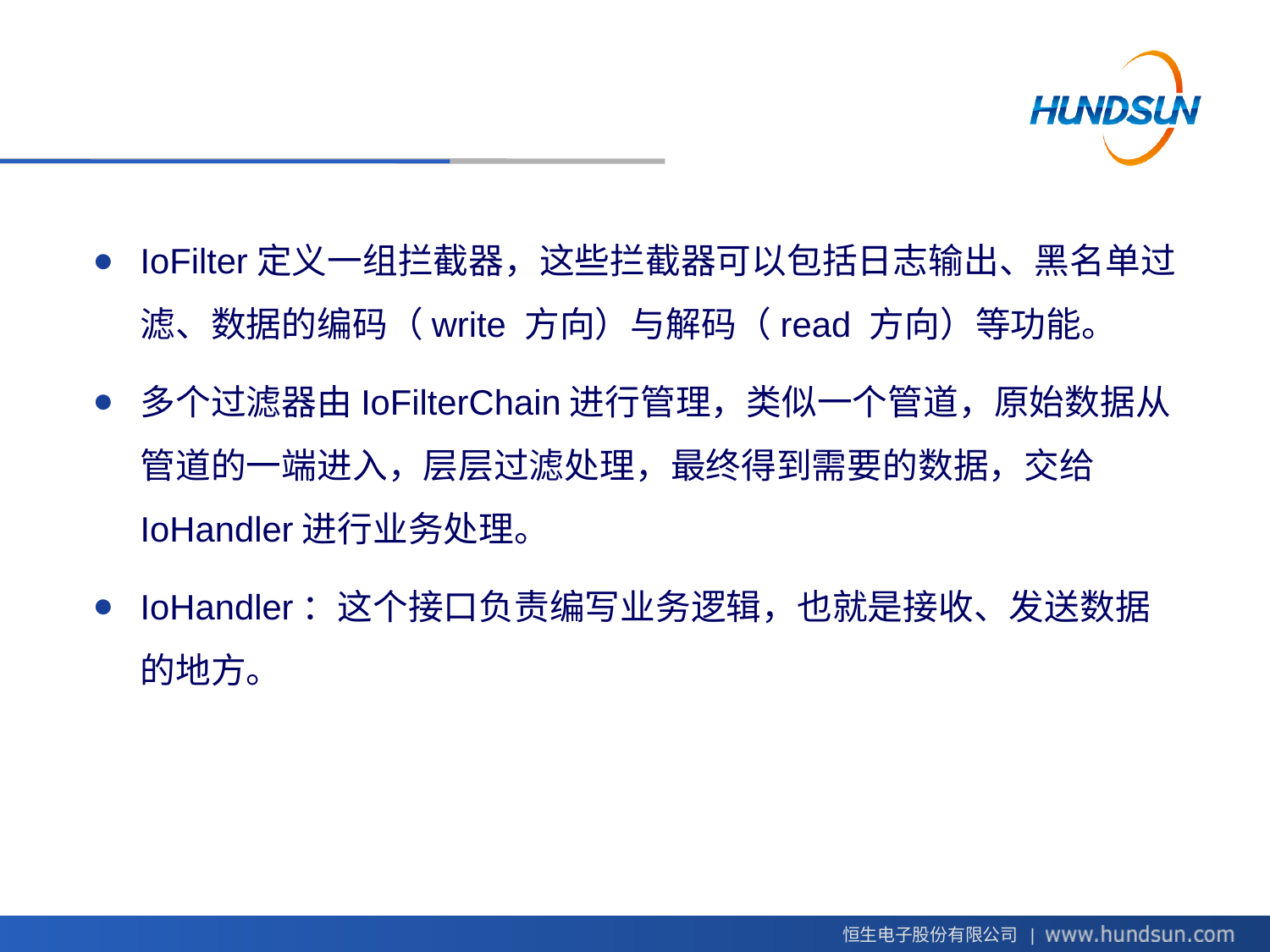

#
IoFilter定义一组拦截器，这些拦截器可以包括日志输出、黑名单过滤、数据的编码（write 方向）与解码（read 方向）等功能。
多个过滤器由IoFilterChain进行管理，类似一个管道，原始数据从管道的一端进入，层层过滤处理，最终得到需要的数据，交给IoHandler进行业务处理。
IoHandler：这个接口负责编写业务逻辑，也就是接收、发送数据的地方。